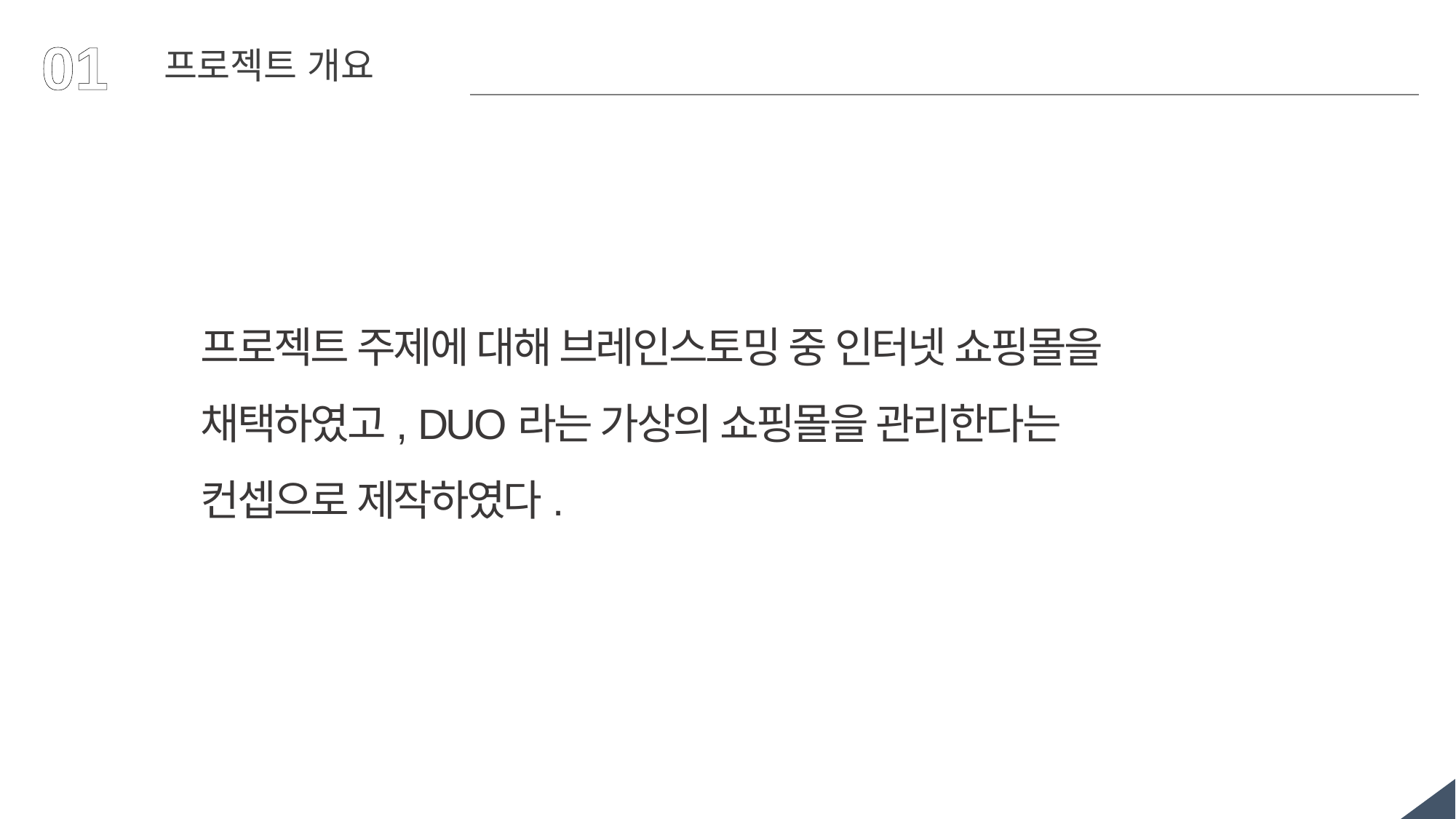

01

프로젝트 개요
프로젝트 주제에 대해 브레인스토밍 중 인터넷 쇼핑몰을 채택하였고, DUO라는 가상의 쇼핑몰을 관리한다는 컨셉으로 제작하였다.